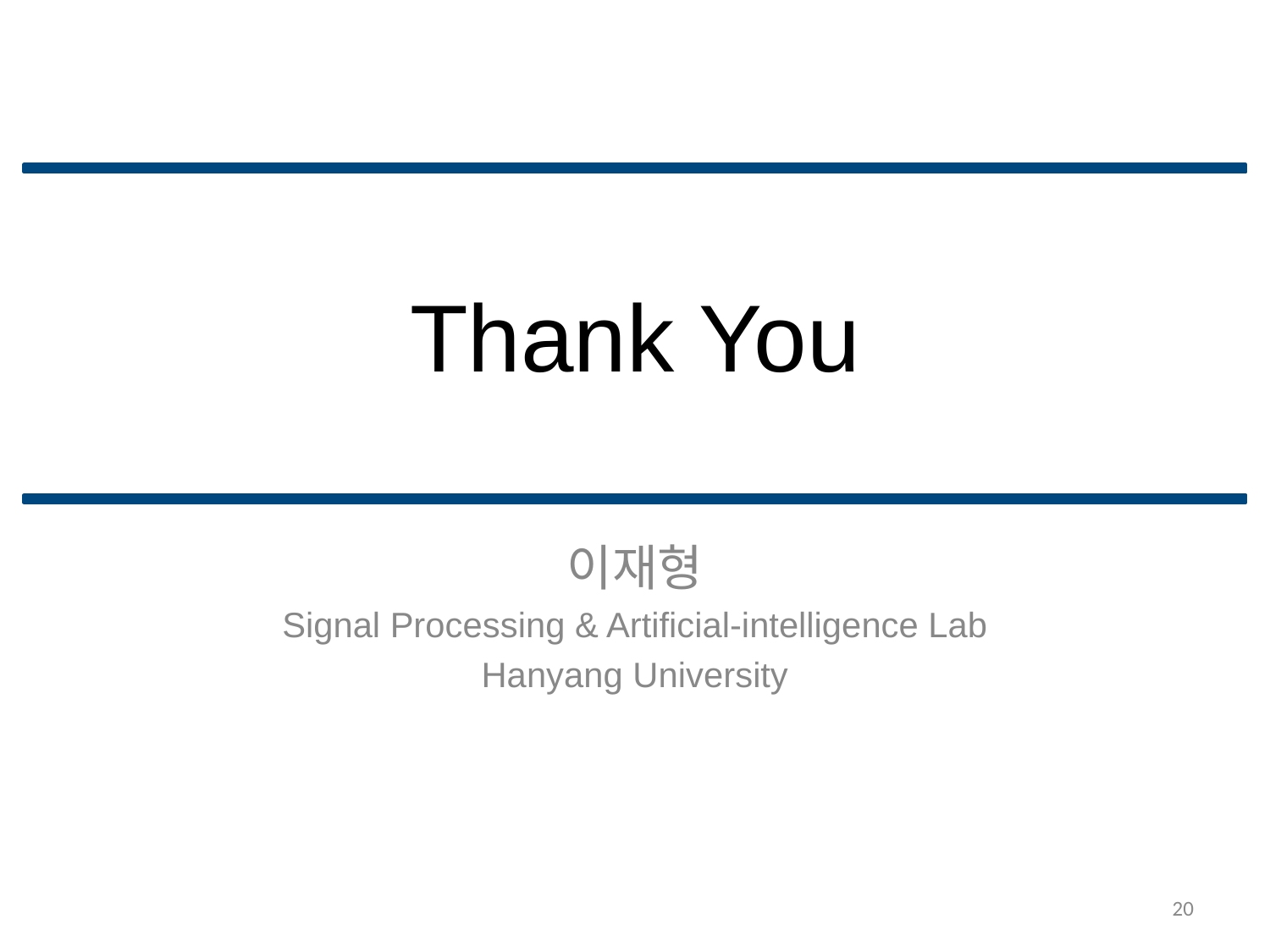

# Thank You
이재형
Signal Processing & Artificial-intelligence Lab
Hanyang University

20